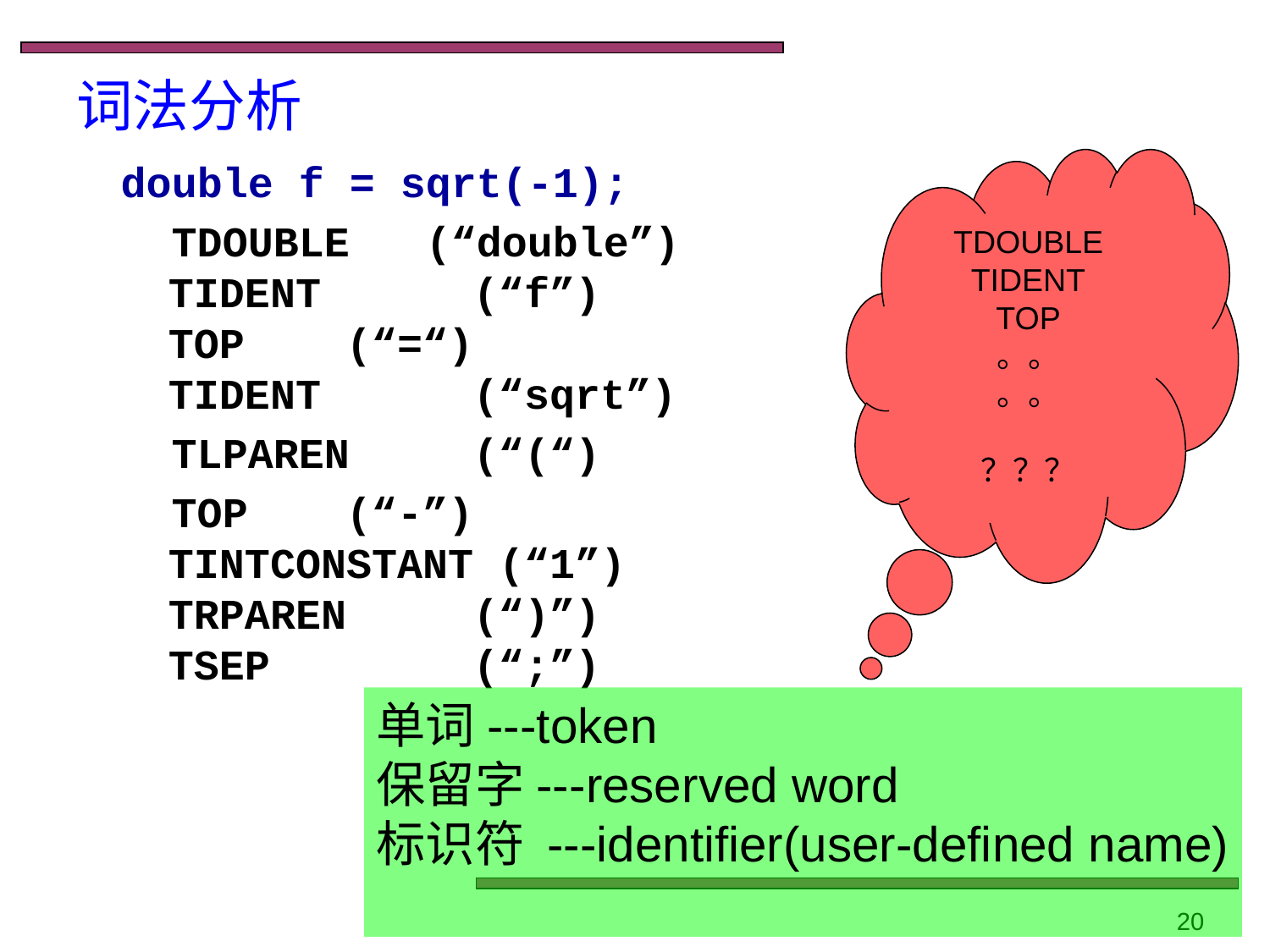

# 词法分析
TDOUBLE
TIDENT
TOP
。。
。。

？？？
double f = sqrt(-1);
  TDOUBLE   (“double”)
TIDENT 	  (“f”)
TOP 	  (“=“)
TIDENT	  (“sqrt”)
  TLPAREN 	  (“(“)
  TOP 	  (“-”)
TINTCONSTANT (“1”)
TRPAREN 	  (“)”)
TSEP 	  (“;”)

单词---token
保留字---reserved word
标识符 ---identifier(user-defined name)

20